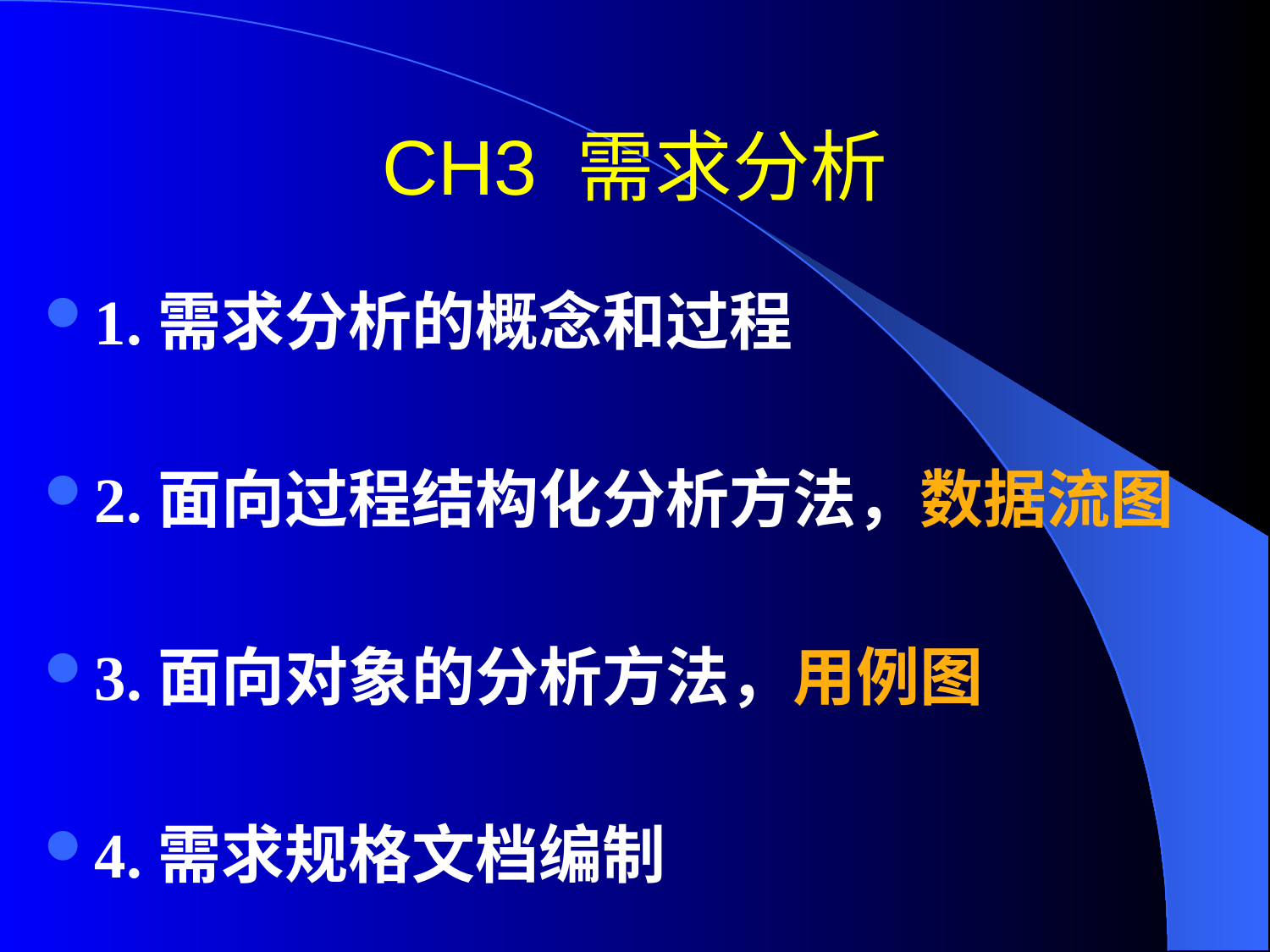

# CH3 需求分析
1.需求分析的概念和过程

2.面向过程结构化分析方法，数据流图

3.面向对象的分析方法，用例图

4.需求规格文档编制